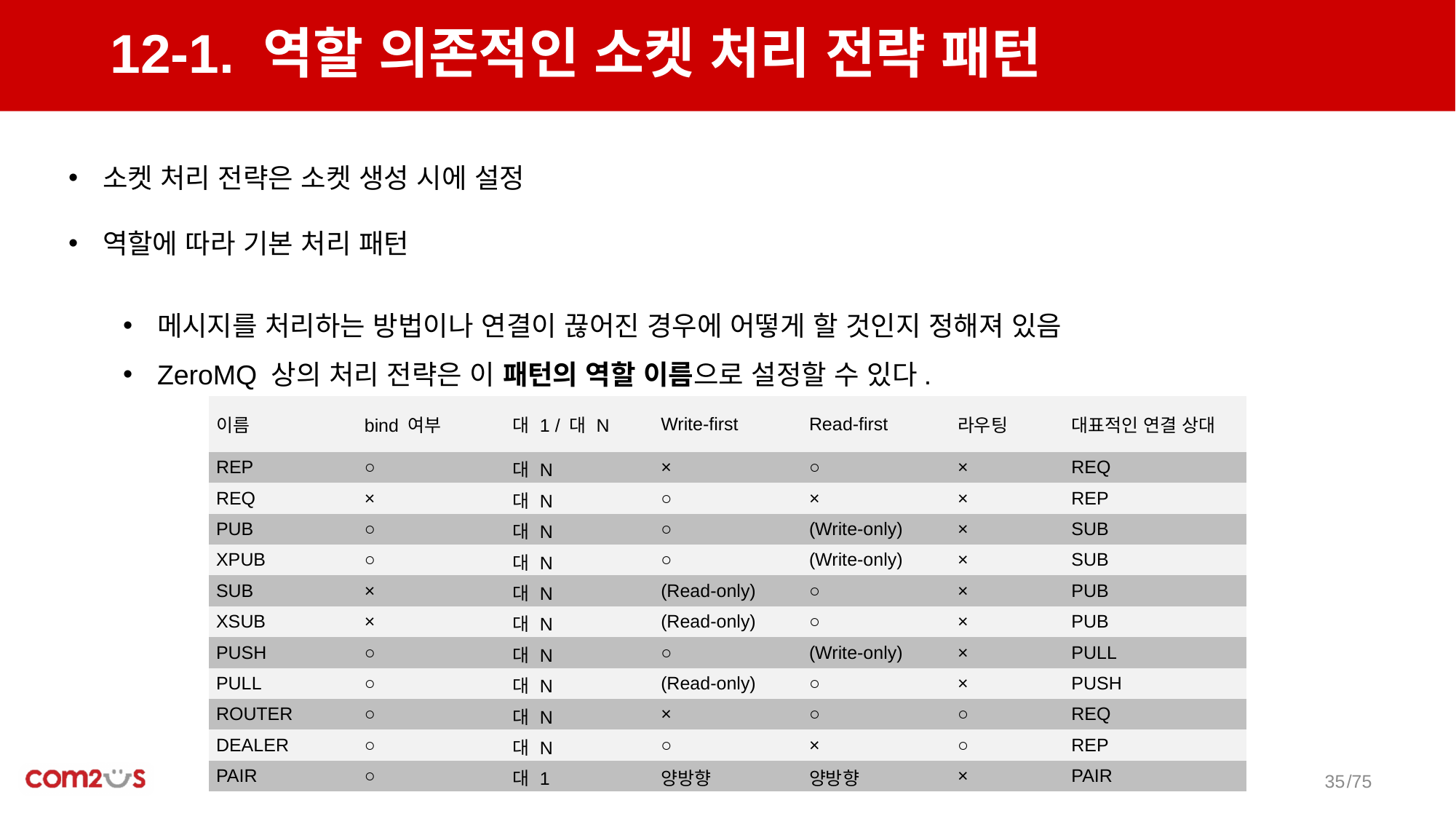

# 12-1. 역할 의존적인 소켓 처리 전략 패턴
소켓 처리 전략은 소켓 생성 시에 설정

역할에 따라 기본 처리 패턴

메시지를 처리하는 방법이나 연결이 끊어진 경우에 어떻게 할 것인지 정해져 있음
ZeroMQ 상의 처리 전략은 이 패턴의 역할 이름으로 설정할 수 있다.

| 이름 | bind 여부 | 대 1 / 대 N | Write-first | Read-first | 라우팅 | 대표적인 연결 상대 |
| --- | --- | --- | --- | --- | --- | --- |
| REP | ○ | 대 N | × | ○ | × | REQ |
| REQ | × | 대 N | ○ | × | × | REP |
| PUB | ○ | 대 N | ○ | (Write-only) | × | SUB |
| XPUB | ○ | 대 N | ○ | (Write-only) | × | SUB |
| SUB | × | 대 N | (Read-only) | ○ | × | PUB |
| XSUB | × | 대 N | (Read-only) | ○ | × | PUB |
| PUSH | ○ | 대 N | ○ | (Write-only) | × | PULL |
| PULL | ○ | 대 N | (Read-only) | ○ | × | PUSH |
| ROUTER | ○ | 대 N | × | ○ | ○ | REQ |
| DEALER | ○ | 대 N | ○ | × | ○ | REP |
| PAIR | ○ | 대 1 | 양방향 | 양방향 | × | PAIR |
35